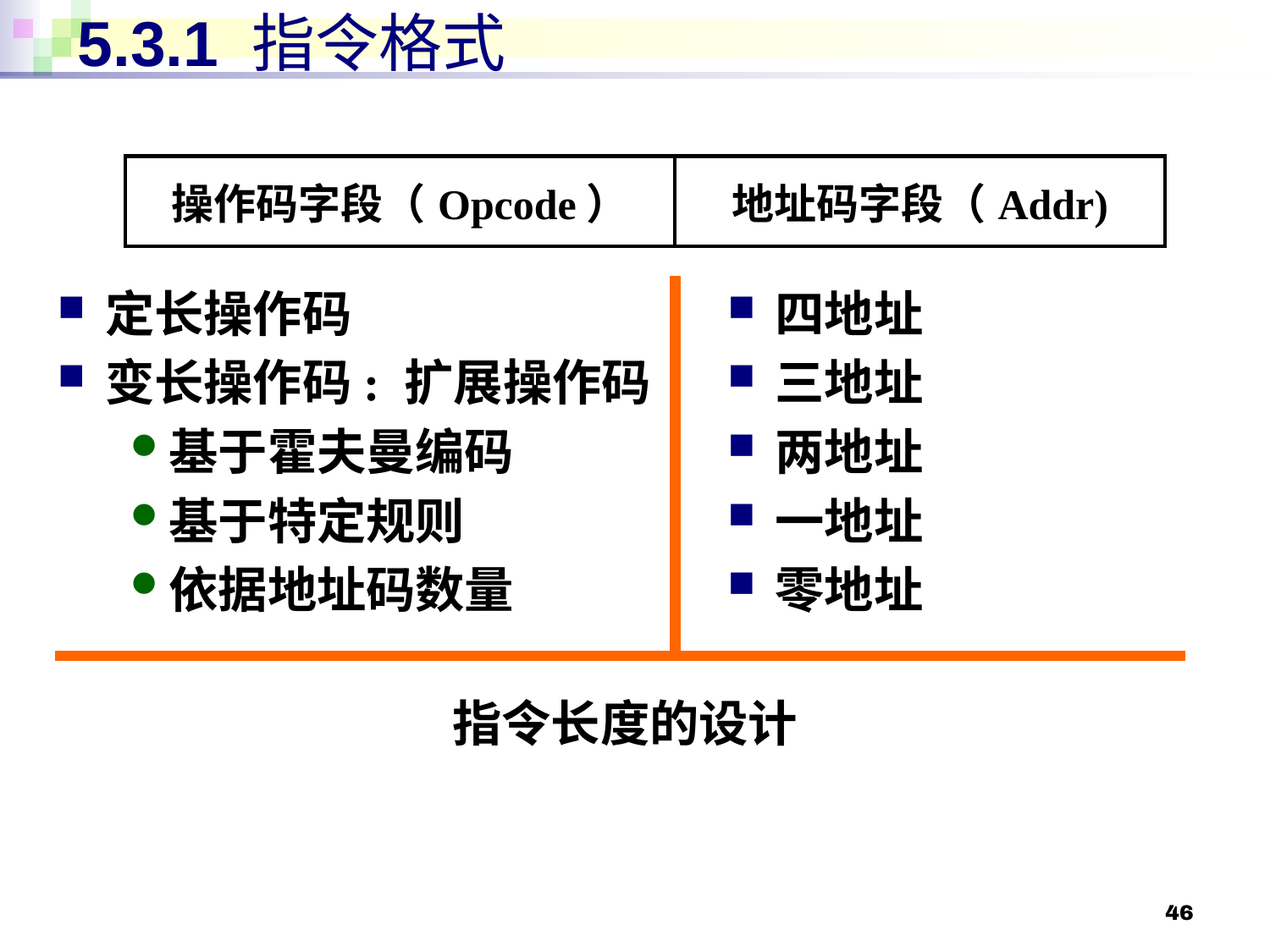

# 5.3.1 指令格式
| 操作码字段（Opcode） | 地址码字段（Addr) |
| --- | --- |
定长操作码
变长操作码: 扩展操作码
基于霍夫曼编码
基于特定规则
依据地址码数量
四地址
三地址
两地址
一地址
零地址
指令长度的设计
46